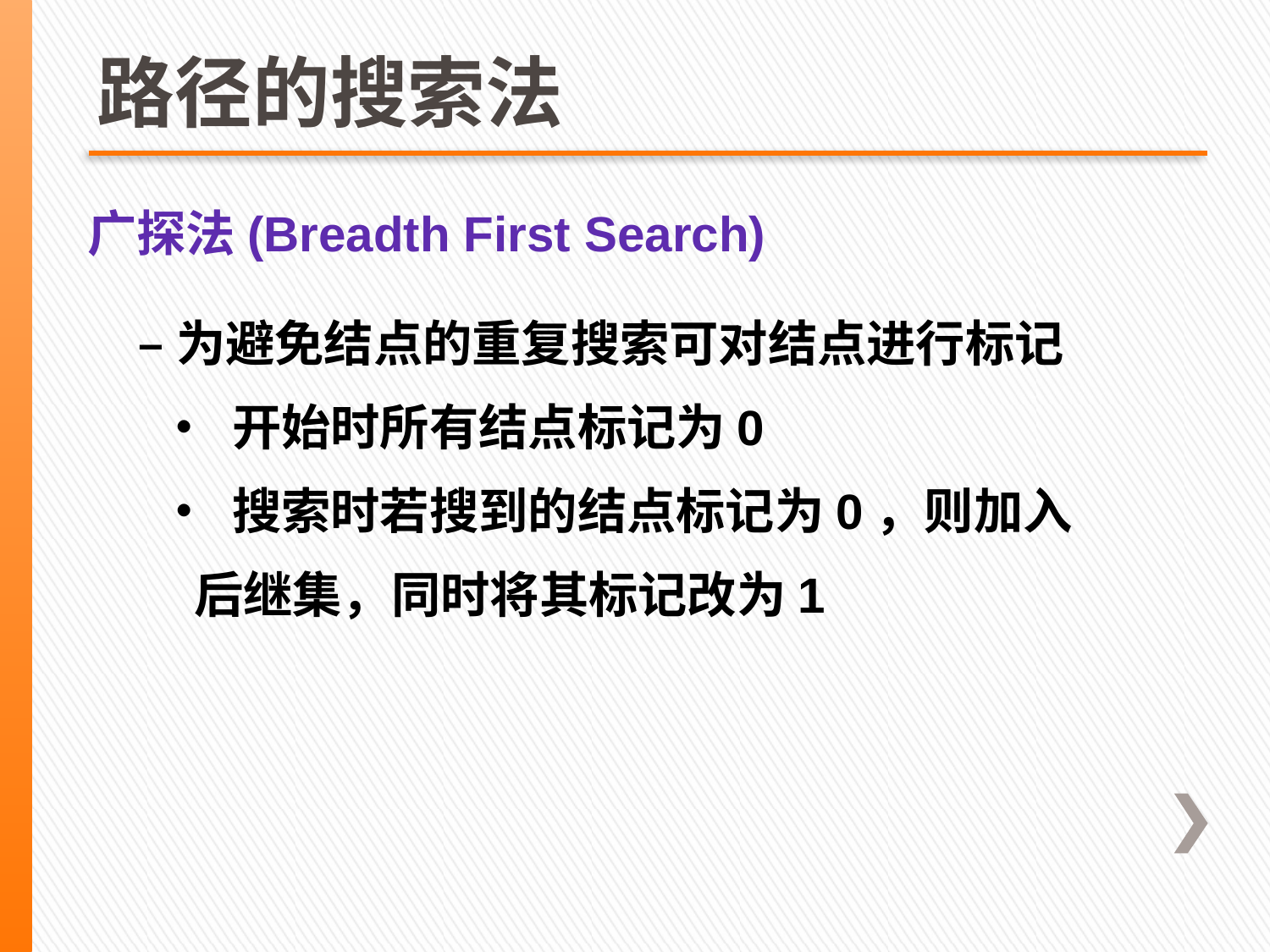

# 路径的搜索法
广探法(Breadth First Search)
–为避免结点的重复搜索可对结点进行标记
  • 开始时所有结点标记为0
  • 搜索时若搜到的结点标记为0，则加入
    后继集，同时将其标记改为1